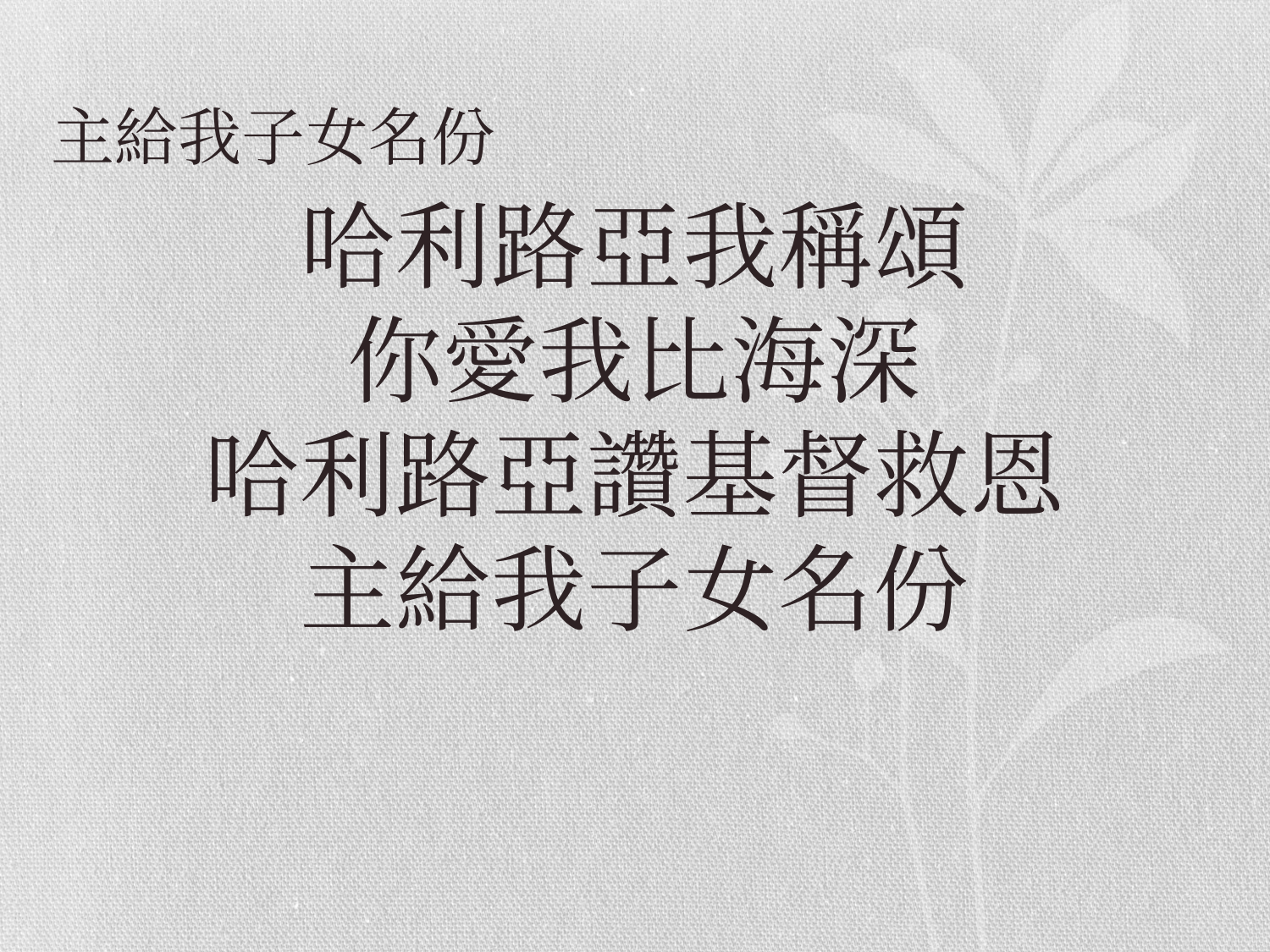

# 主給我子女名份
哈利路亞我稱頌
你愛我比海深
哈利路亞讚基督救恩
主給我子女名份